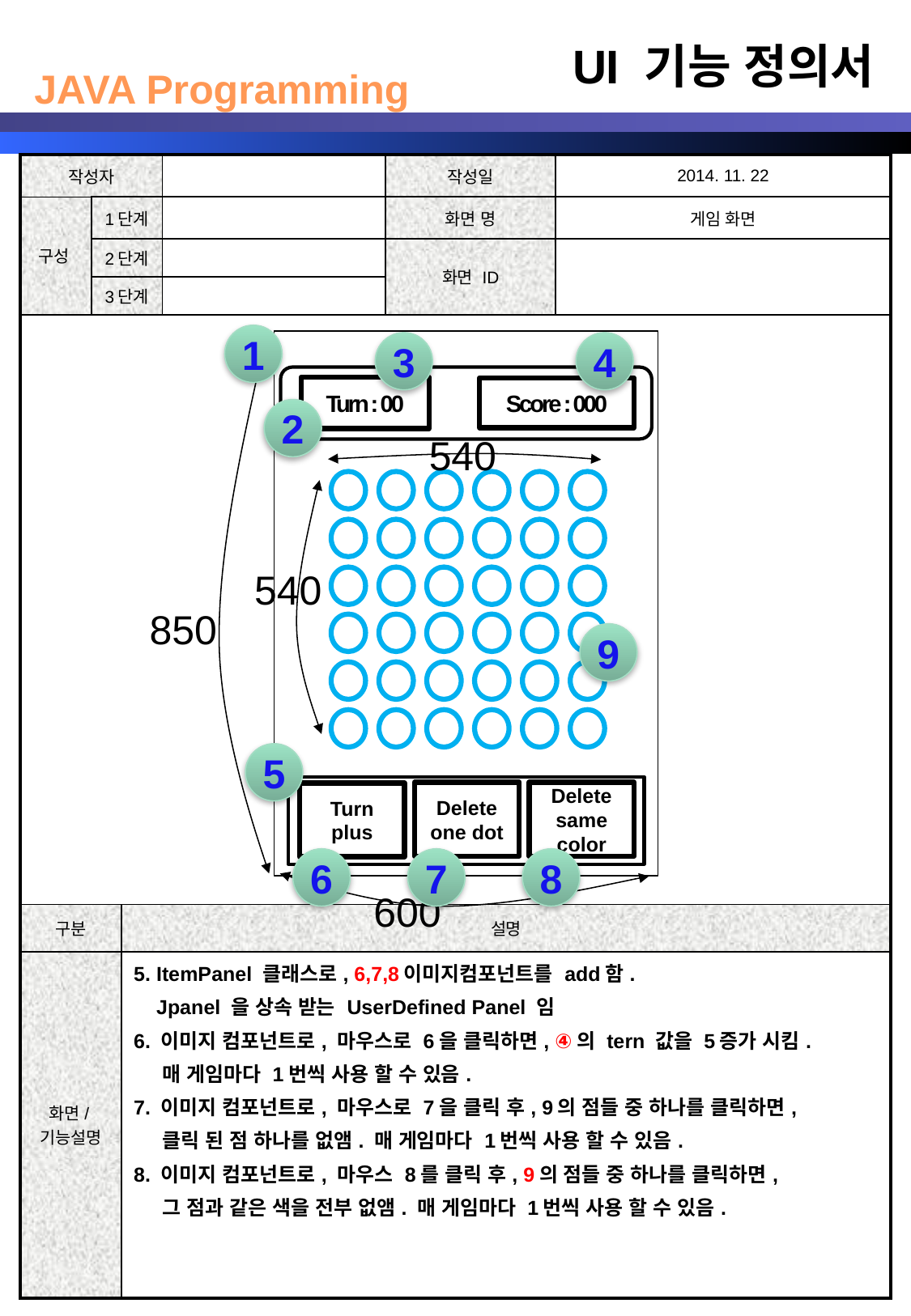

UI 기능 정의서

| 작성자 |  |  |  | 작성일 | 2014. 11. 22 |
| --- | --- | --- | --- | --- | --- |
| 구성 | 1단계 |  |  | 화면 명 | 게임 화면 |
|  | 2단계 |  |  | 화면 ID |  |
|  | 3단계 |  |  |  |  |
|  |  |  |  |  |  |
| 구분 |  | 설명 |  |  |  |
| 화면/기능설명 |  | 5. ItemPanel 클래스로, 6,7,8이미지컴포넌트를 add함. Jpanel 을 상속 받는 UserDefined Panel 임 6. 이미지 컴포넌트로, 마우스로 6을 클릭하면, ④의 tern 값을 5증가 시킴. 매 게임마다 1번씩 사용 할 수 있음. 7. 이미지 컴포넌트로, 마우스로 7을 클릭 후, 9의 점들 중 하나를 클릭하면, 클릭 된 점 하나를 없앰. 매 게임마다 1번씩 사용 할 수 있음. 8. 이미지 컴포넌트로, 마우스 8를 클릭 후, 9의 점들 중 하나를 클릭하면, 그 점과 같은 색을 전부 없앰. 매 게임마다 1번씩 사용 할 수 있음. |  |  |  |

1

3
4

Turn : 00
Score : 000
2
540

540

850

9

5

Delete one dot
Delete same color
Turn plus
6
7
8
600